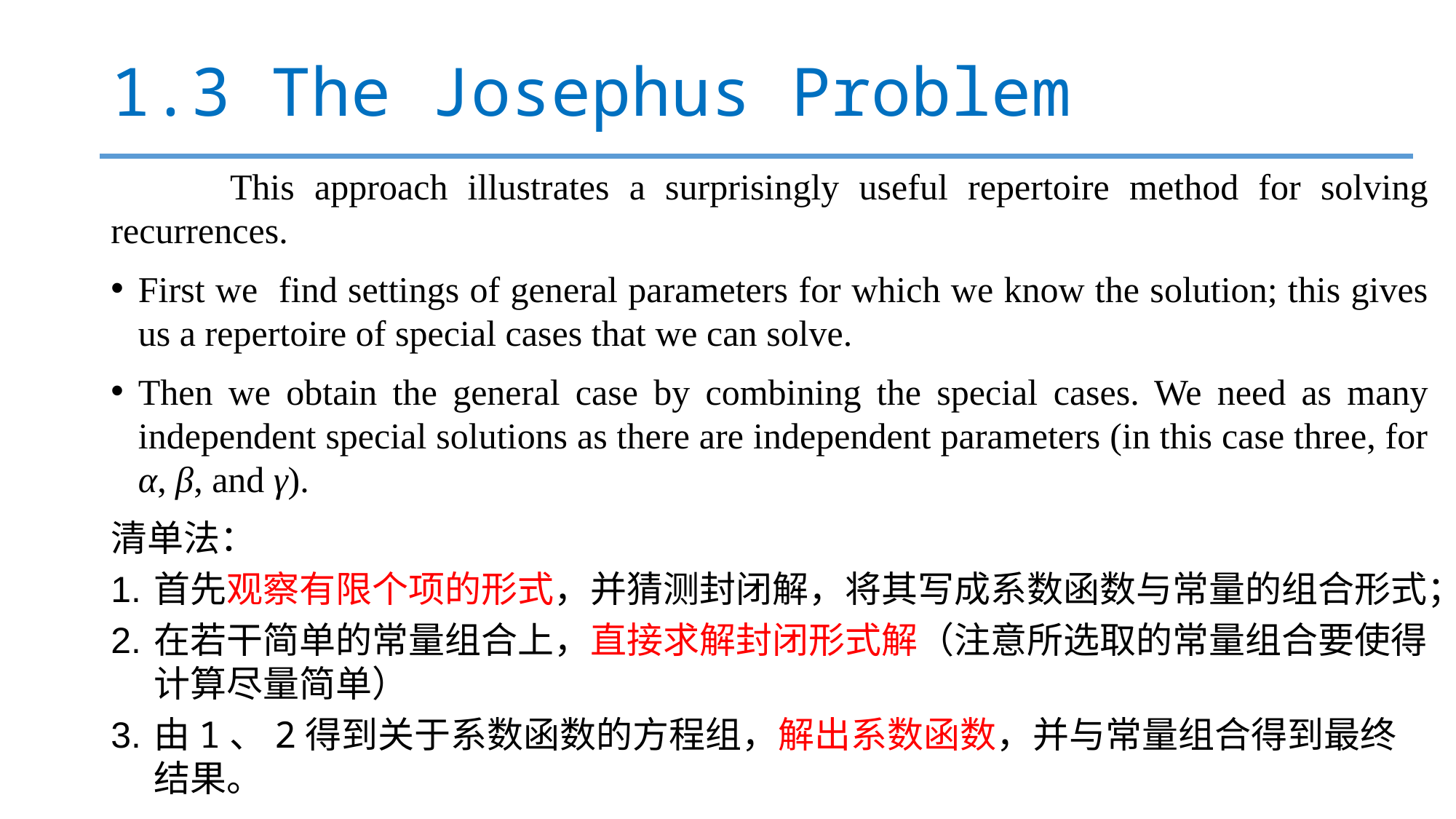

# 1.3 The Josephus Problem
      This approach illustrates a surprisingly useful repertoire method for solving recurrences.
First we  find settings of general parameters for which we know the solution; this gives us a repertoire of special cases that we can solve.
Then we obtain the general case by combining the special cases. We need as many independent special solutions as there are independent parameters (in this case three, for α, β, and γ).
清单法：
首先观察有限个项的形式，并猜测封闭解，将其写成系数函数与常量的组合形式；
在若干简单的常量组合上，直接求解封闭形式解（注意所选取的常量组合要使得计算尽量简单）
由1、2得到关于系数函数的方程组，解出系数函数，并与常量组合得到最终结果。